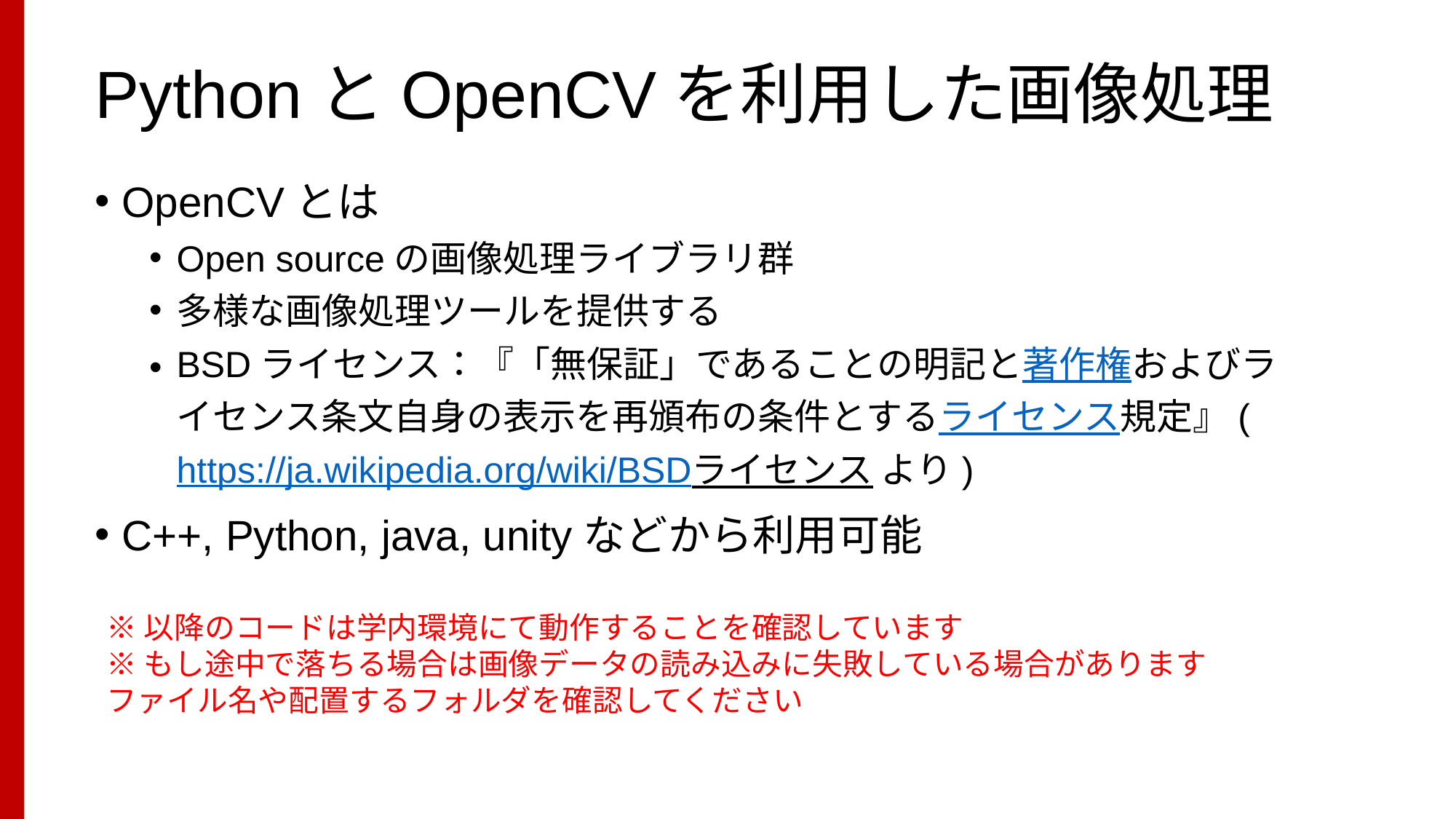

# PythonとOpenCVを利用した画像処理
OpenCVとは
Open sourceの画像処理ライブラリ群
多様な画像処理ツールを提供する
BSDライセンス：『「無保証」であることの明記と著作権およびライセンス条文自身の表示を再頒布の条件とするライセンス規定』(https://ja.wikipedia.org/wiki/BSDライセンス より)
C++, Python, java, unityなどから利用可能
※以降のコードは学内環境にて動作することを確認しています
※もし途中で落ちる場合は画像データの読み込みに失敗している場合があります
ファイル名や配置するフォルダを確認してください